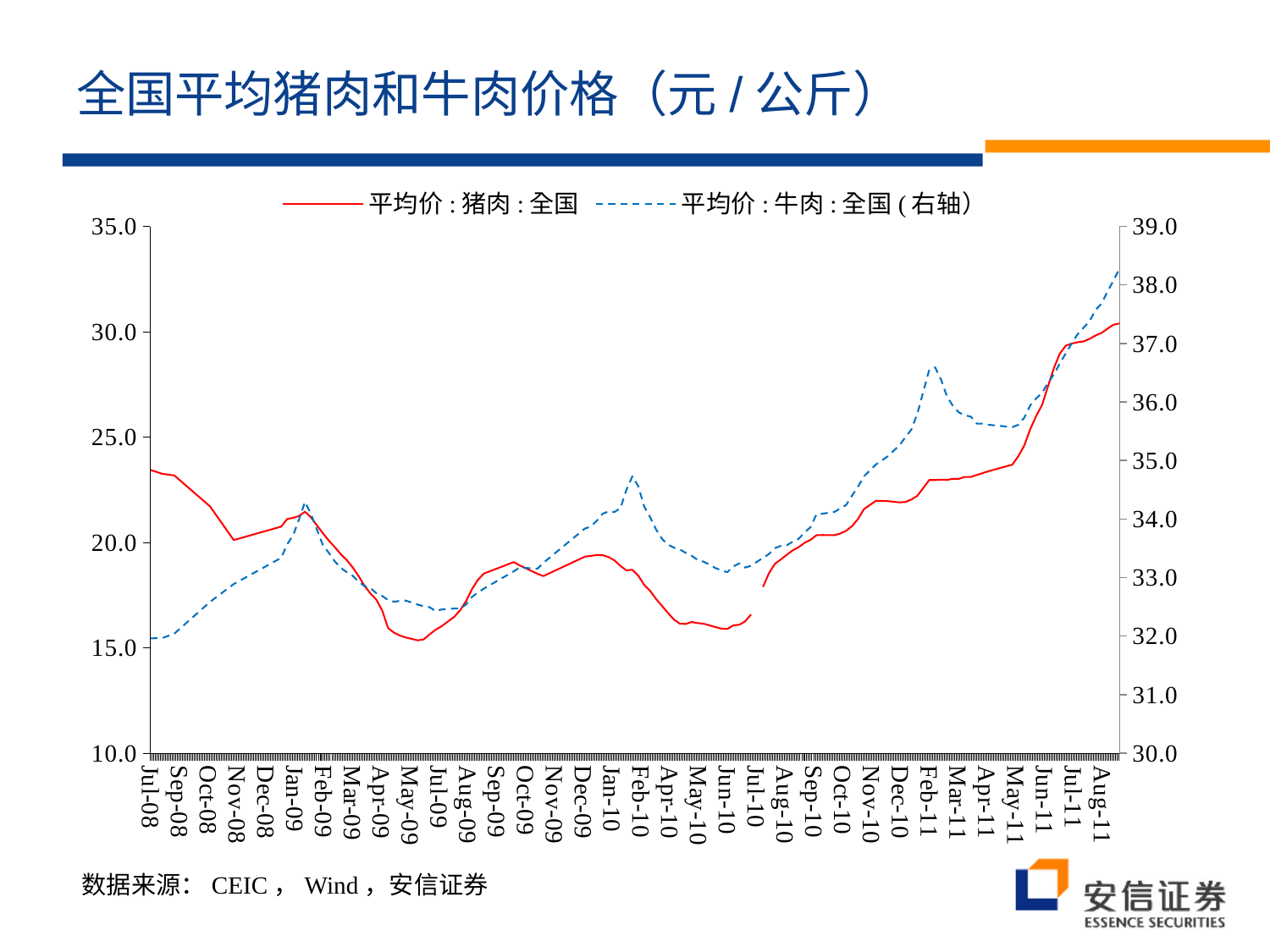

# 全国平均猪肉和牛肉价格（元/公斤）

### Chart

| Category | 平均价:猪肉:全国 | 平均价:牛肉:全国(右轴） |
|---|---|---|
| 39658 | 23.4358 | 31.9587 |
| 39672 | 23.2549 | 31.9667 |
| 39686 | 23.179 | 32.041 |
| 39728 | 21.7107 | 32.5835 |
| 39756 | 20.1093 | 32.8882 |
| 39812 | 20.7503 | 33.3366 |
| 39819 | 21.1099 | 33.5672 |
| 39826 | 21.1681 | 33.7191 |
| 39833 | 21.2555 | 33.994 |
| 39840 | 21.4574 | 34.2915 |
| 39847 | 21.1897 | 34.0877 |
| 39854 | 20.8138 | 33.8235 |
| 39861 | 20.4372 | 33.5556 |
| 39868 | 20.0872 | 33.4236 |
| 39875 | 19.78 | 33.2782 |
| 39882 | 19.4505 | 33.1676 |
| 39889 | 19.1694 | 33.092 |
| 39896 | 18.8248 | 33.0324 |
| 39903 | 18.4181 | 32.9342 |
| 39910 | 17.956 | 32.8529 |
| 39917 | 17.5817 | 32.8235 |
| 39924 | 17.2883 | 32.7326 |
| 39931 | 16.7735 | 32.6836 |
| 39938 | 15.931 | 32.6151 |
| 39945 | 15.7157 | 32.5857 |
| 39952 | 15.5771 | 32.6006 |
| 39959 | 15.4845 | 32.6057 |
| 39973 | 15.3527 | 32.5369 |
| 39980 | 15.3979 | 32.5073 |
| 39987 | 15.6365 | 32.4927 |
| 39994 | 15.8537 | 32.4242 |
| 40001 | 16.0193 | 32.4536 |
| 40016 | 16.4671 | 32.47 |
| 40023 | 16.78 | 32.47 |
| 40030 | 17.2217 | 32.5398 |
| 40037 | 17.79 | 32.67 |
| 40044 | 18.2283 | 32.7445 |
| 40051 | 18.52 | 32.81 |
| 40086 | 19.0625 | 33.1038 |
| 40093 | 18.91 | 33.17 |
| 40114 | 18.5111 | 33.1505 |
| 40121 | 18.4 | 33.25 |
| 40170 | 19.3214 | 33.8362 |
| 40177 | 19.36 | 33.87 |
| 40184 | 19.4 | 33.97 |
| 40191 | 19.39 | 34.09 |
| 40198 | 19.3 | 34.13 |
| 40205 | 19.14 | 34.12 |
| 40212 | 18.88 | 34.19 |
| 40219 | 18.67 | 34.5 |
| 40226 | 18.7 | 34.73 |
| 40233 | 18.42 | 34.56 |
| 40240 | 17.98 | 34.21 |
| 40247 | 17.7 | 34.03 |
| 40254 | 17.31 | 33.82 |
| 40261 | 16.98 | 33.66 |
| 40268 | 16.65 | 33.56 |
| 40275 | 16.34 | 33.51 |
| 40282 | 16.14 | 33.48 |
| 40289 | 16.13 | 33.42 |
| 40296 | 16.22 | 33.37 |
| 40303 | 16.17 | 33.3 |
| 40310 | 16.14 | 33.27 |
| 40317 | 16.06 | 33.22 |
| 40324 | 15.98 | 33.16 |
| 40331 | 15.9059 | 33.1231 |
| 40338 | 15.89 | 33.09 |
| 40345 | 16.06 | 33.19 |
| 40352 | 16.09 | 33.24 |
| 40359 | 16.25 | 33.17 |
| 40366 | 16.58 | 33.2 |
| 40373 | None | 33.27 |
| 40380 | 17.8861 | 33.3333 |
| 40387 | 18.53 | 33.4 |
| 40394 | 18.98 | 33.5 |
| 40401 | 19.19 | 33.54 |
| 40408 | 19.41 | 33.55 |
| 40415 | 19.62 | 33.61 |
| 40422 | 19.77 | 33.66 |
| 40429 | 19.98 | 33.77 |
| 40436 | 20.12 | 33.86 |
| 40443 | 20.34 | 34.08 |
| 40450 | 20.35 | 34.09 |
| 40464 | 20.34 | 34.12 |
| 40471 | 20.42 | 34.18 |
| 40478 | 20.55 | 34.24 |
| 40485 | 20.77 | 34.4 |
| 40492 | 21.11 | 34.55 |
| 40499 | 21.58 | 34.73 |
| 40513 | 21.97 | 34.93 |
| 40520 | 21.97 | 35.0 |
| 40527 | 21.96 | 35.07 |
| 40541 | 21.9 | 35.26 |
| 40548 | 21.92 | 35.4 |
| 40555 | 22.04 | 35.53 |
| 40562 | 22.21 | 35.8 |
| 40576 | 22.96 | 36.55 |
| 40583 | 22.96 | 36.59 |
| 40590 | 22.98 | 36.38 |
| 40597 | 22.97 | 36.09 |
| 40604 | 23.02 | 35.93 |
| 40611 | 23.02 | 35.82 |
| 40618 | 23.11 | 35.77 |
| 40625 | 23.11 | 35.75 |
| 40632 | 23.2 | 35.63 |
| 40639 | 23.29 | 35.63 |
| 40646 | 23.38 | 35.61 |
| 40674 | 23.69 | 35.57 |
| 40681 | 24.09 | 35.61 |
| 40688 | 24.6 | 35.73 |
| 40695 | 25.37 | 35.94 |
| 40702 | 25.99 | 36.06 |
| 40709 | 26.52 | 36.15 |
| 40716 | 27.41 | 36.33 |
| 40723 | 28.28 | 36.47 |
| 40730 | 28.96 | 36.66 |
| 40737 | 29.34 | 36.83 |
| 40744 | 29.44 | 37.0 |
| 40751 | 29.5 | 37.16 |
| 40758 | 29.54 | 37.27 |
| 40765 | 29.66 | 37.38 |
| 40772 | 29.82 | 37.57 |
| 40779 | 29.94 | 37.68 |
| 40786 | 30.14 | 37.88 |
| 40793 | 30.33 | 38.07 |
| 40800 | 30.39 | 38.27 |
数据来源：CEIC，Wind，安信证券